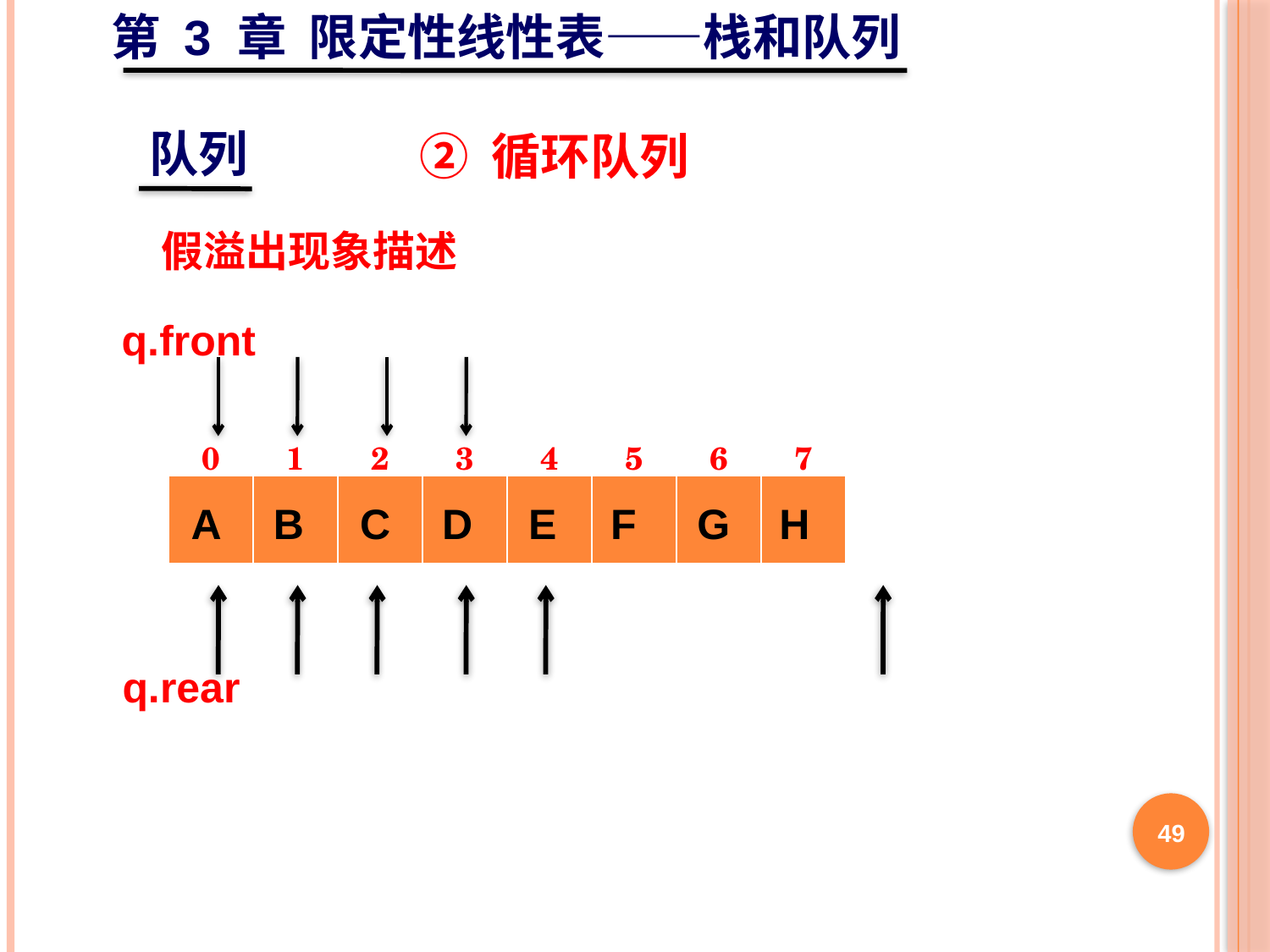

第 3 章  限定性线性表——栈和队列
队列
② 循环队列
假溢出现象描述
q.front
| 0 | 1 | 2 | 3 | 4 | 5 | 6 | 7 |
| --- | --- | --- | --- | --- | --- | --- | --- |
|  |  |  |  |  |  |  |  |
| --- | --- | --- | --- | --- | --- | --- | --- |
B
D
F
H
A
C
E
G
q.rear
49